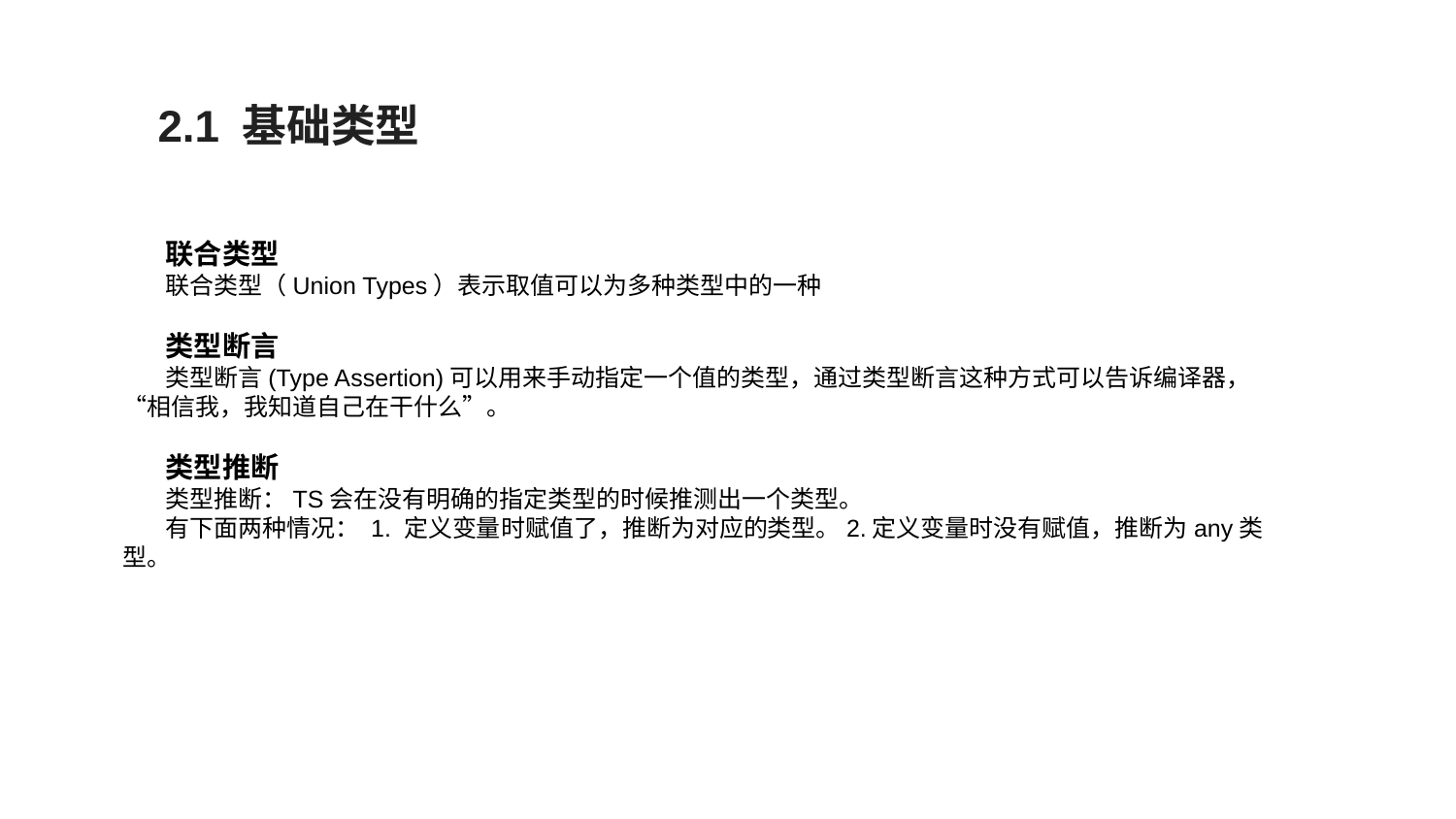

2.1 基础类型
联合类型
联合类型（Union Types）表示取值可以为多种类型中的一种

类型断言
类型断言(Type Assertion)可以用来手动指定一个值的类型，通过类型断言这种方式可以告诉编译器，“相信我，我知道自己在干什么”。

类型推断
类型推断：TS会在没有明确的指定类型的时候推测出一个类型。
有下面两种情况： 1. 定义变量时赋值了，推断为对应的类型。2.定义变量时没有赋值，推断为any类型。